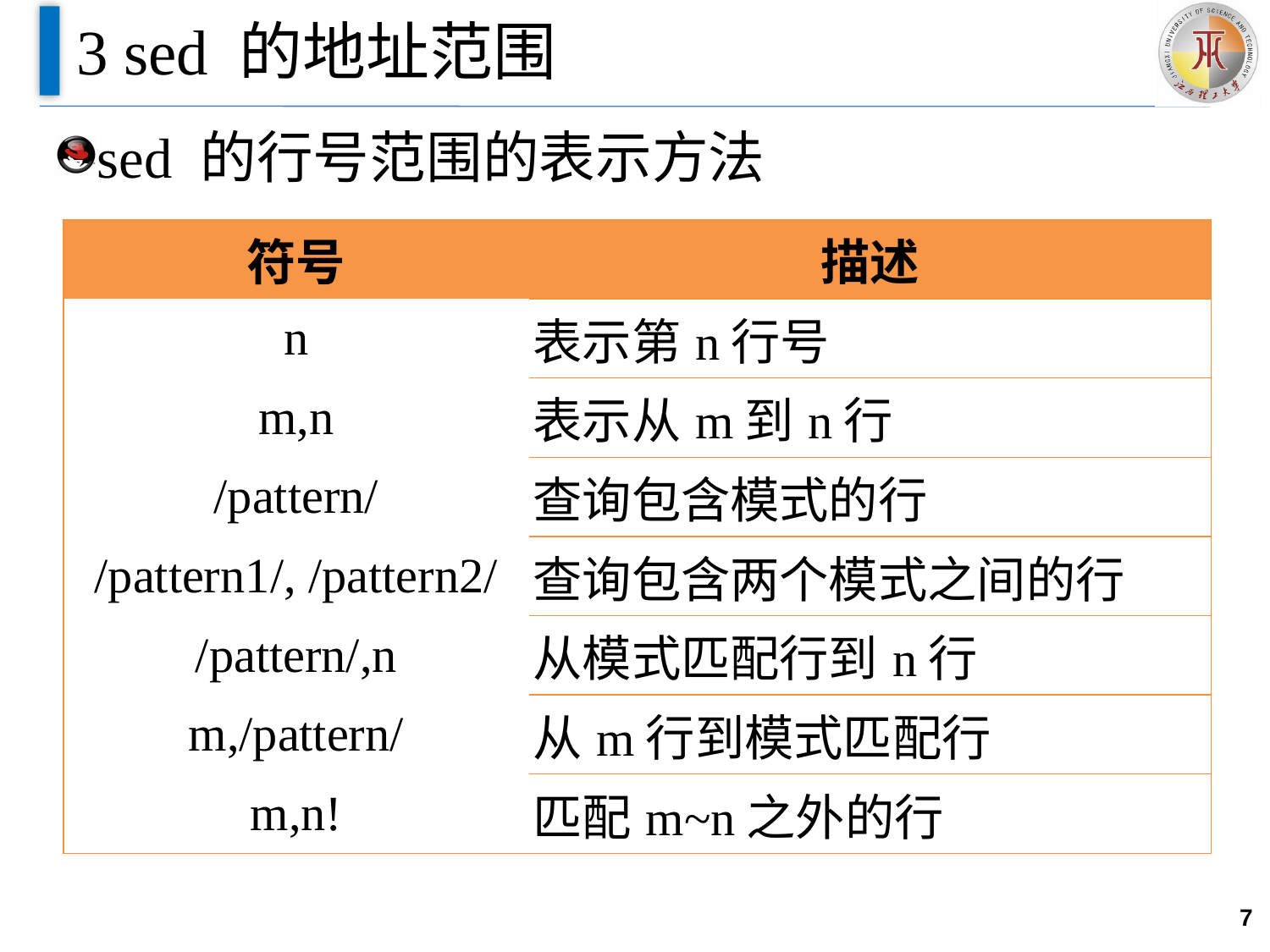

# 3 sed 的地址范围
sed 的行号范围的表示方法
| 符号 | 描述 |
| --- | --- |
| n | 表示第n行号 |
| m,n | 表示从m到n行 |
| /pattern/ | 查询包含模式的行 |
| /pattern1/, /pattern2/ | 查询包含两个模式之间的行 |
| /pattern/,n | 从模式匹配行到n行 |
| m,/pattern/ | 从m行到模式匹配行 |
| m,n! | 匹配m~n之外的行 |
7